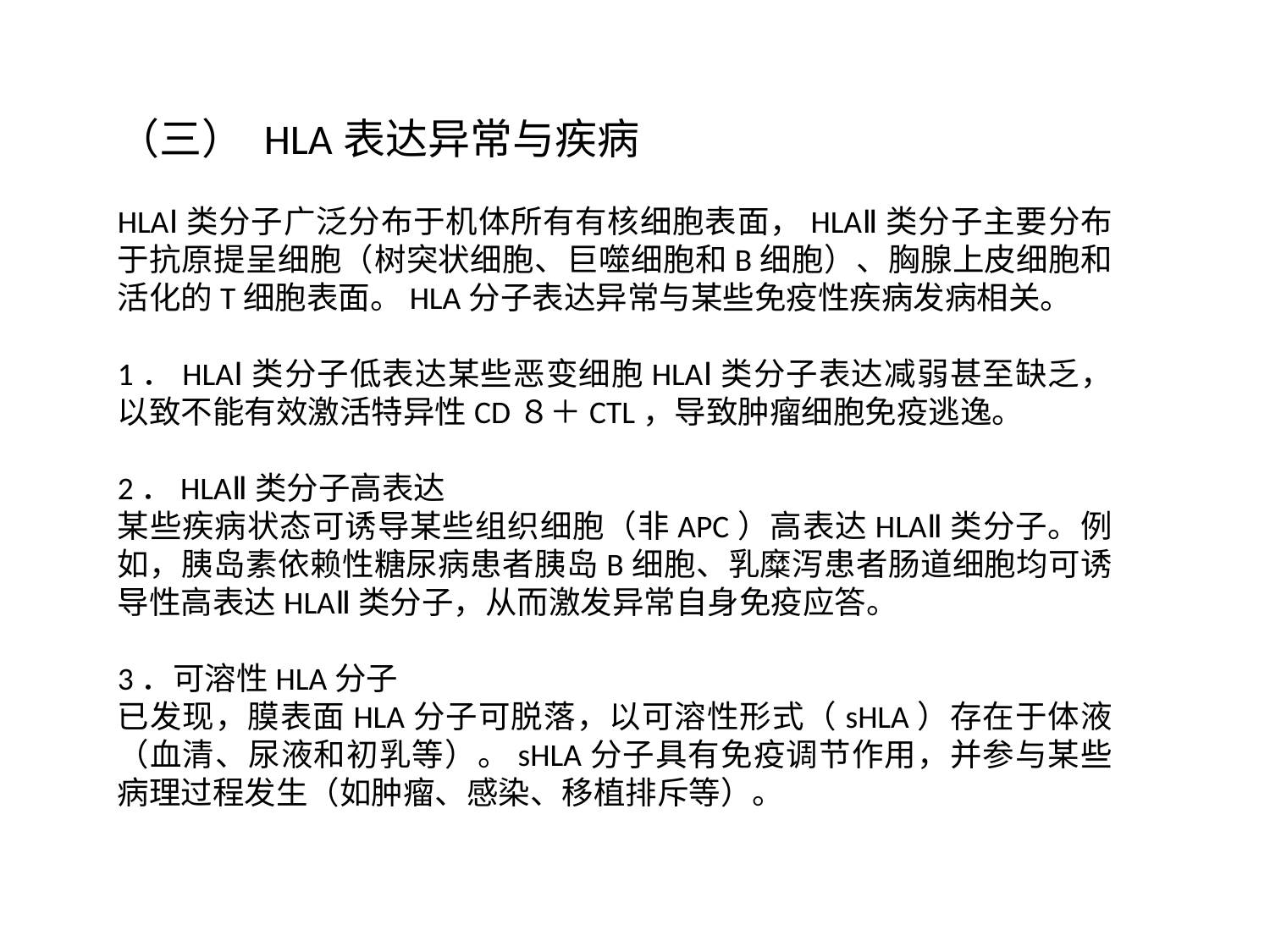

（三） HLA表达异常与疾病

HLAⅠ类分子广泛分布于机体所有有核细胞表面，HLAⅡ类分子主要分布于抗原提呈细胞（树突状细胞、巨噬细胞和B细胞）、胸腺上皮细胞和活化的T细胞表面。HLA分子表达异常与某些免疫性疾病发病相关。

1．HLAⅠ类分子低表达某些恶变细胞HLAⅠ类分子表达减弱甚至缺乏，以致不能有效激活特异性CD８＋CTL，导致肿瘤细胞免疫逃逸。

2．HLAⅡ类分子高表达
某些疾病状态可诱导某些组织细胞（非APC）高表达HLAⅡ类分子。例如，胰岛素依赖性糖尿病患者胰岛B细胞、乳糜泻患者肠道细胞均可诱导性高表达HLAⅡ类分子，从而激发异常自身免疫应答。

3．可溶性HLA分子
已发现，膜表面HLA分子可脱落，以可溶性形式（sHLA）存在于体液（血清、尿液和初乳等）。sHLA分子具有免疫调节作用，并参与某些病理过程发生（如肿瘤、感染、移植排斥等）。